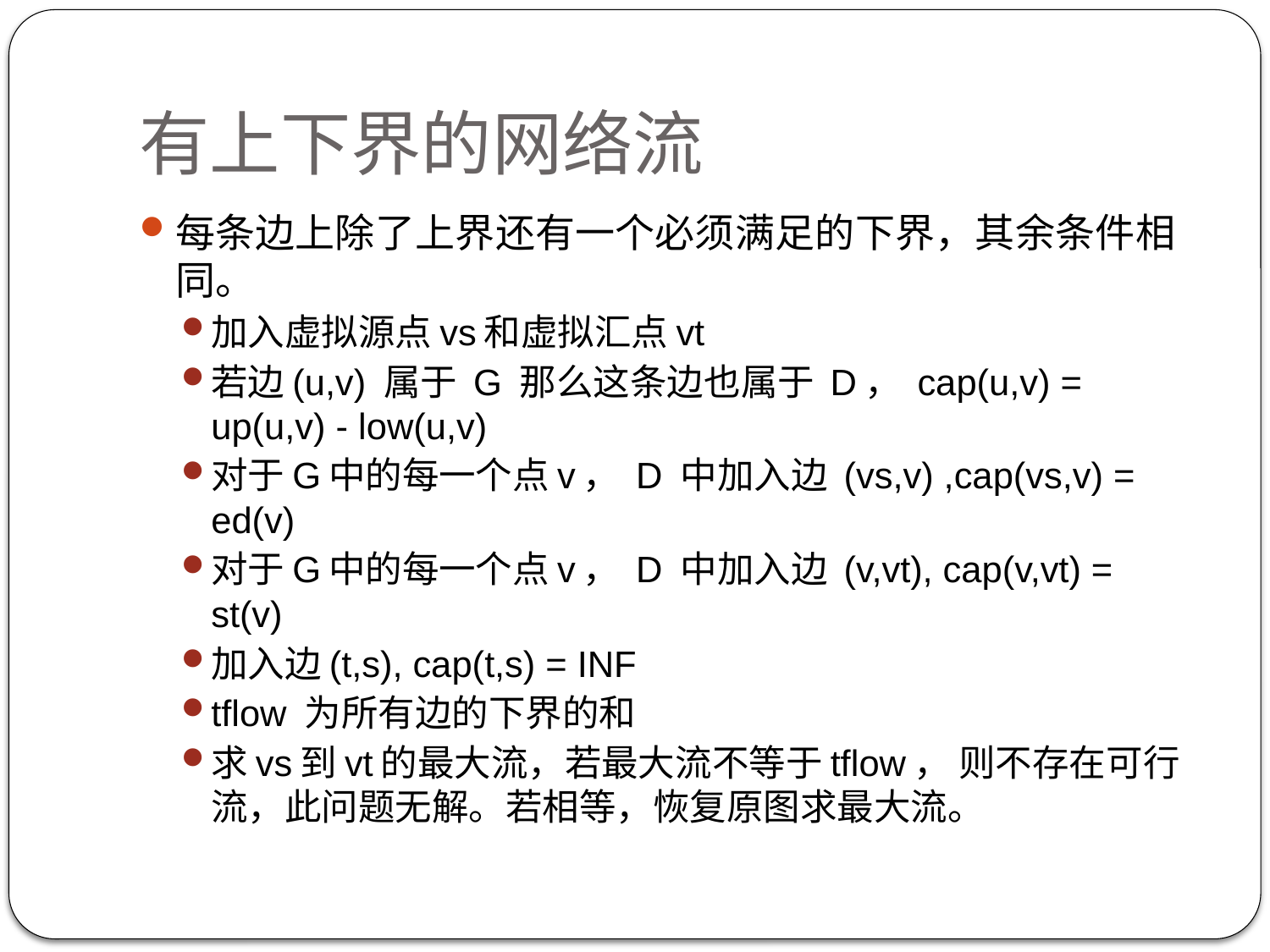

# 有上下界的网络流
每条边上除了上界还有一个必须满足的下界，其余条件相同。
加入虚拟源点vs和虚拟汇点vt
若边(u,v) 属于 G 那么这条边也属于 D， cap(u,v) = up(u,v) - low(u,v)
对于G中的每一个点v， D 中加入边 (vs,v) ,cap(vs,v) = ed(v)
对于G中的每一个点v， D 中加入边 (v,vt), cap(v,vt) = st(v)
加入边(t,s), cap(t,s) = INF
tflow 为所有边的下界的和
求vs到vt的最大流，若最大流不等于tflow， 则不存在可行流，此问题无解。若相等，恢复原图求最大流。